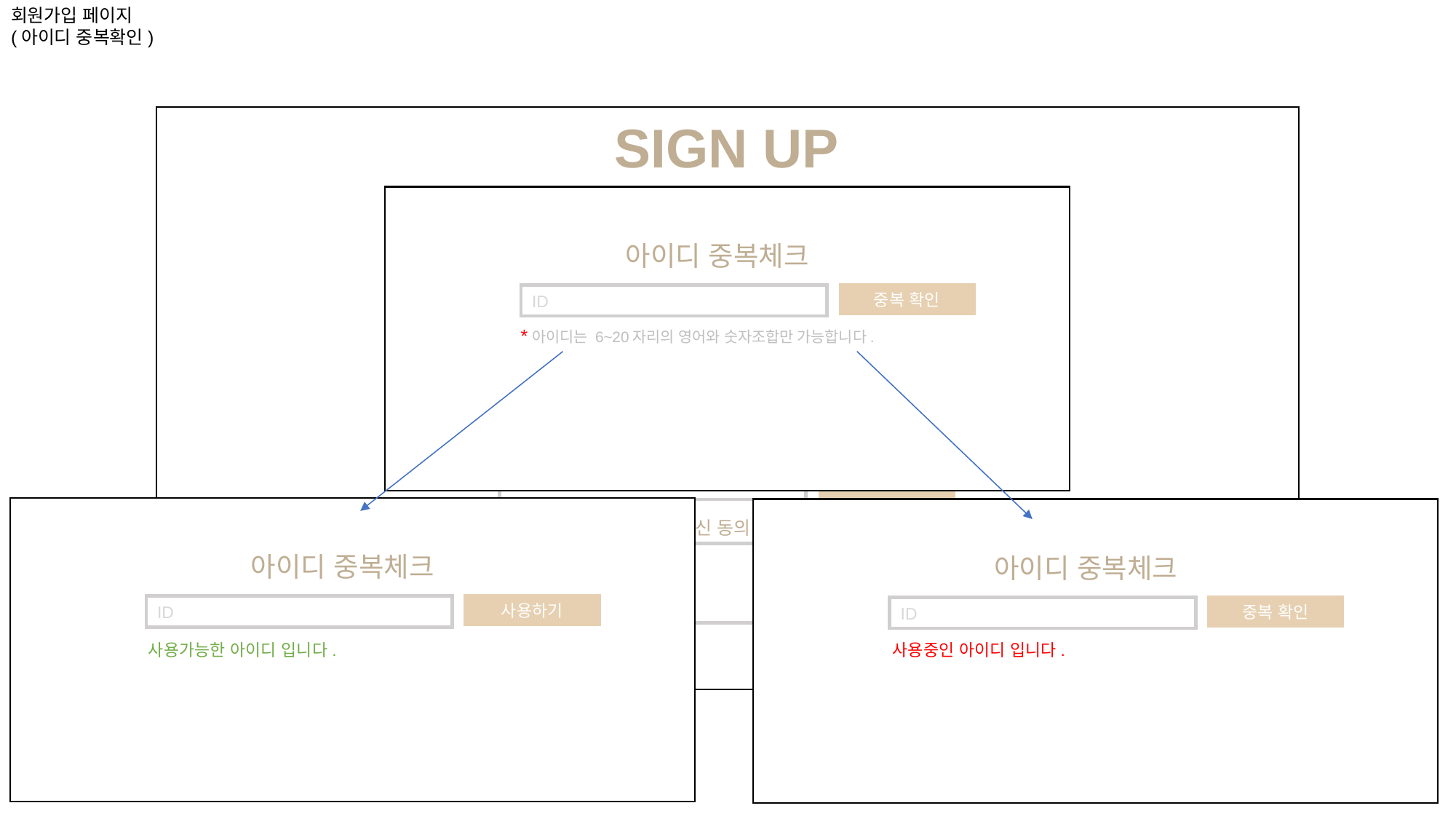

회원가입 페이지
(아이디 중복확인)

SIGN UP

아이디 중복체크
중복 확인
ID
ID
중복확인
Name
Password
*아이디는 6~20자리의 영어와 숫자조합만 가능합니다.
Password Check
우편번호 찾기
Address
Detail Address
인증하기
Phone

아이디 중복체크
사용하기
ID
사용가능한 아이디 입니다.

아이디 중복체크
중복 확인
ID
사용중인 아이디 입니다.
개인정보 및 마케팅 수신 동의

회원가입
취소